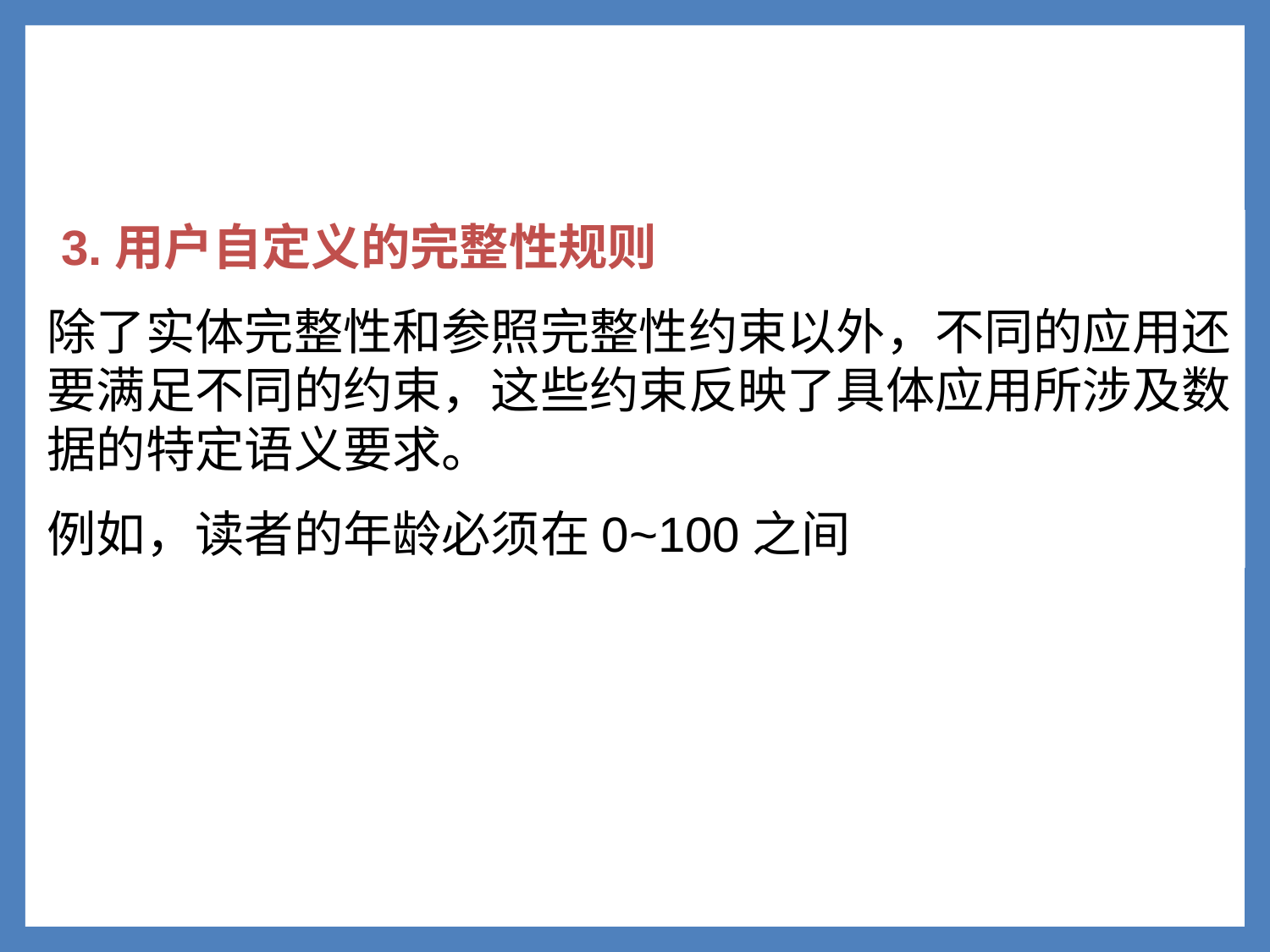

3.用户自定义的完整性规则
除了实体完整性和参照完整性约束以外，不同的应用还要满足不同的约束，这些约束反映了具体应用所涉及数据的特定语义要求。
例如，读者的年龄必须在0~100之间
1